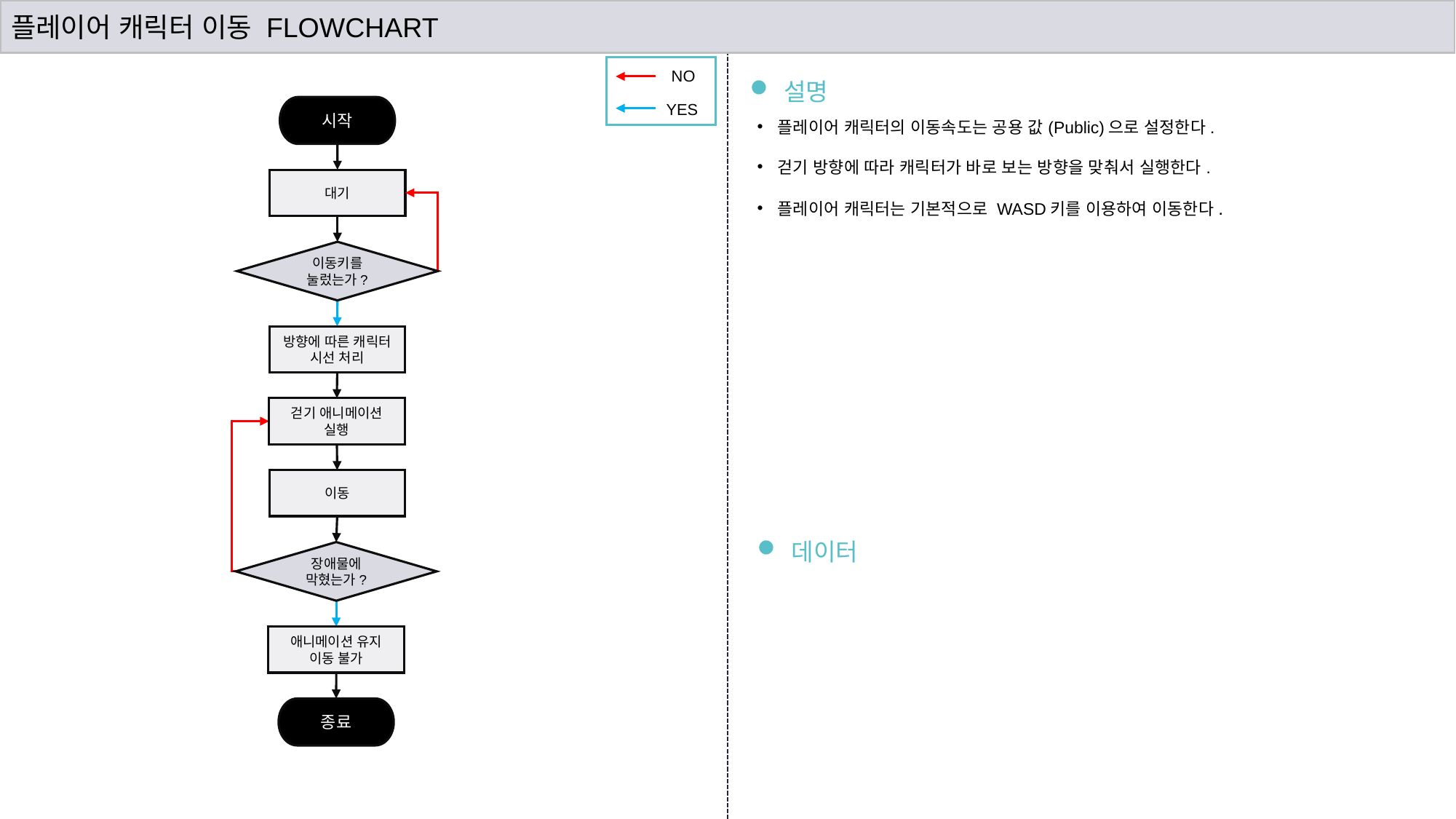

플레이어 캐릭터 이동 FLOWCHART

NO
YES
설명
시작
플레이어 캐릭터의 이동속도는 공용 값(Public)으로 설정한다.

걷기 방향에 따라 캐릭터가 바로 보는 방향을 맞춰서 실행한다.

플레이어 캐릭터는 기본적으로 WASD키를 이용하여 이동한다.

대기
이동키를 눌렀는가?
방향에 따른 캐릭터 시선 처리
걷기 애니메이션 실행
이동
데이터
장애물에 막혔는가?
애니메이션 유지 이동 불가
종료